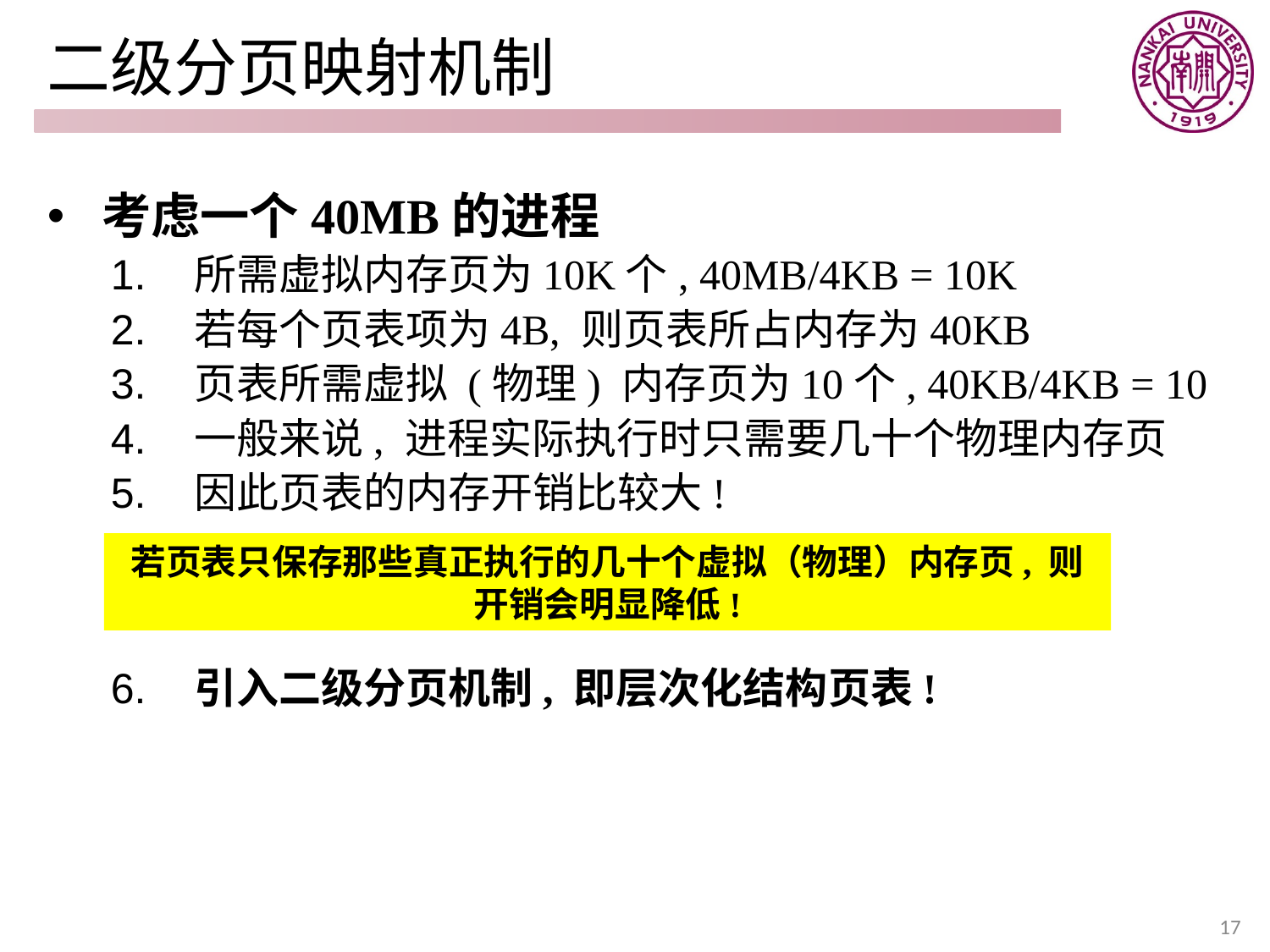

# 二级分页映射机制
 考虑一个40MB的进程
 所需虚拟内存页为10K个, 40MB/4KB = 10K
 若每个页表项为4B, 则页表所占内存为40KB
 页表所需虚拟 (物理) 内存页为10个, 40KB/4KB = 10
 一般来说, 进程实际执行时只需要几十个物理内存页
 因此页表的内存开销比较大!

 引入二级分页机制, 即层次化结构页表!

若页表只保存那些真正执行的几十个虚拟（物理）内存页, 则开销会明显降低!
17